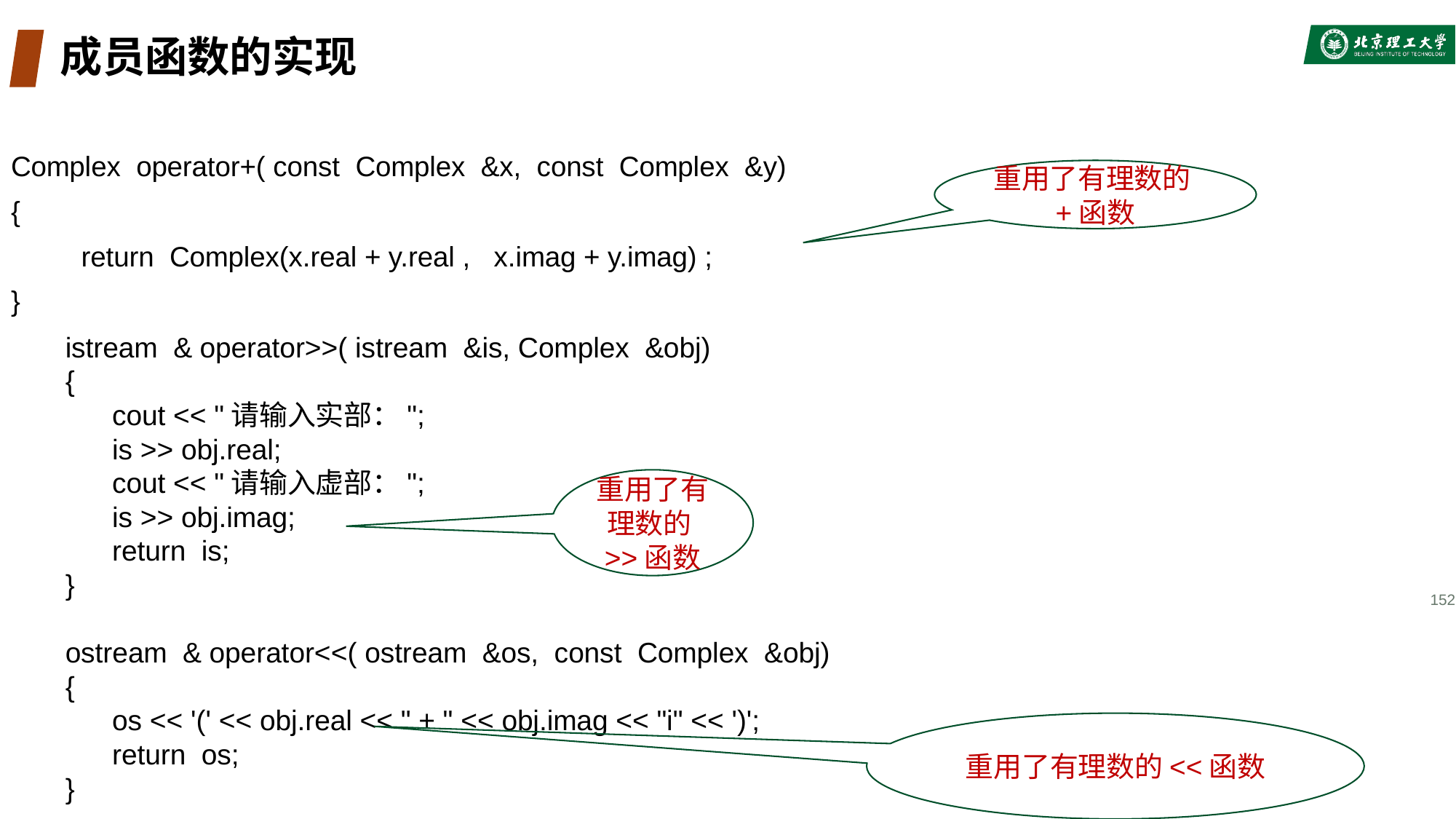

# 成员函数的实现
Complex  operator+( const  Complex  &x,  const  Complex  &y)
{
         return  Complex(x.real + y.real ,   x.imag + y.imag) ;
}
重用了有理数的+函数
istream  & operator>>( istream  &is, Complex  &obj)
{
      cout << "请输入实部：";
      is >> obj.real;
      cout << "请输入虚部：";
      is >> obj.imag;
      return  is;
}

ostream  & operator<<( ostream  &os,  const  Complex  &obj)
{
      os << '(' << obj.real << " + " << obj.imag << "i" << ')';
      return  os;
}
重用了有理数的>>函数
152
重用了有理数的<<函数